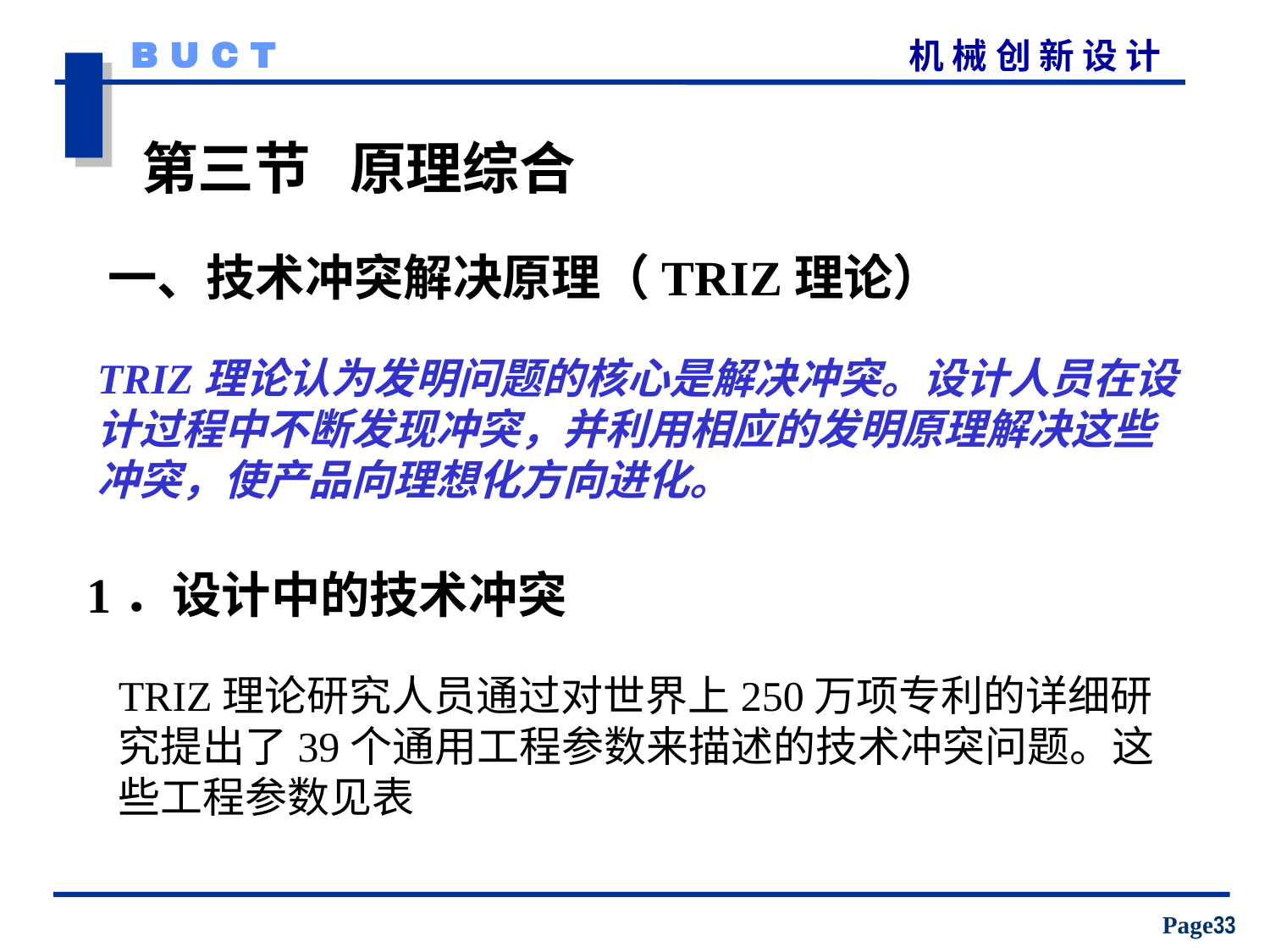

第三节   原理综合
一、技术冲突解决原理（TRIZ理论）
TRIZ理论认为发明问题的核心是解决冲突。设计人员在设计过程中不断发现冲突，并利用相应的发明原理解决这些冲突，使产品向理想化方向进化。
1．设计中的技术冲突
TRIZ理论研究人员通过对世界上250万项专利的详细研究提出了39个通用工程参数来描述的技术冲突问题。这些工程参数见表
Page33